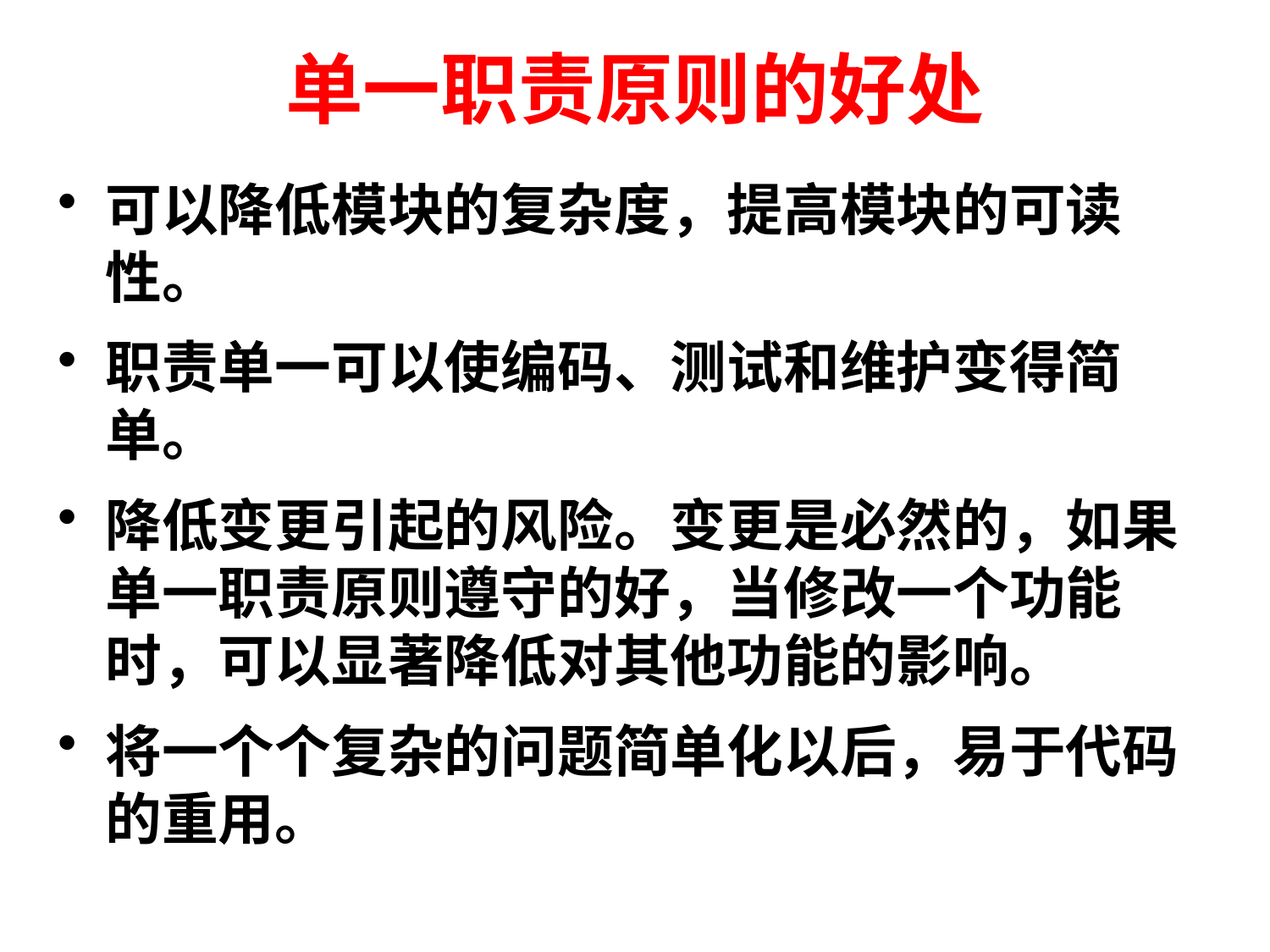

# 单一职责原则的好处
可以降低模块的复杂度，提高模块的可读性。
职责单一可以使编码、测试和维护变得简单。
降低变更引起的风险。变更是必然的，如果单一职责原则遵守的好，当修改一个功能时，可以显著降低对其他功能的影响。
将一个个复杂的问题简单化以后，易于代码的重用。